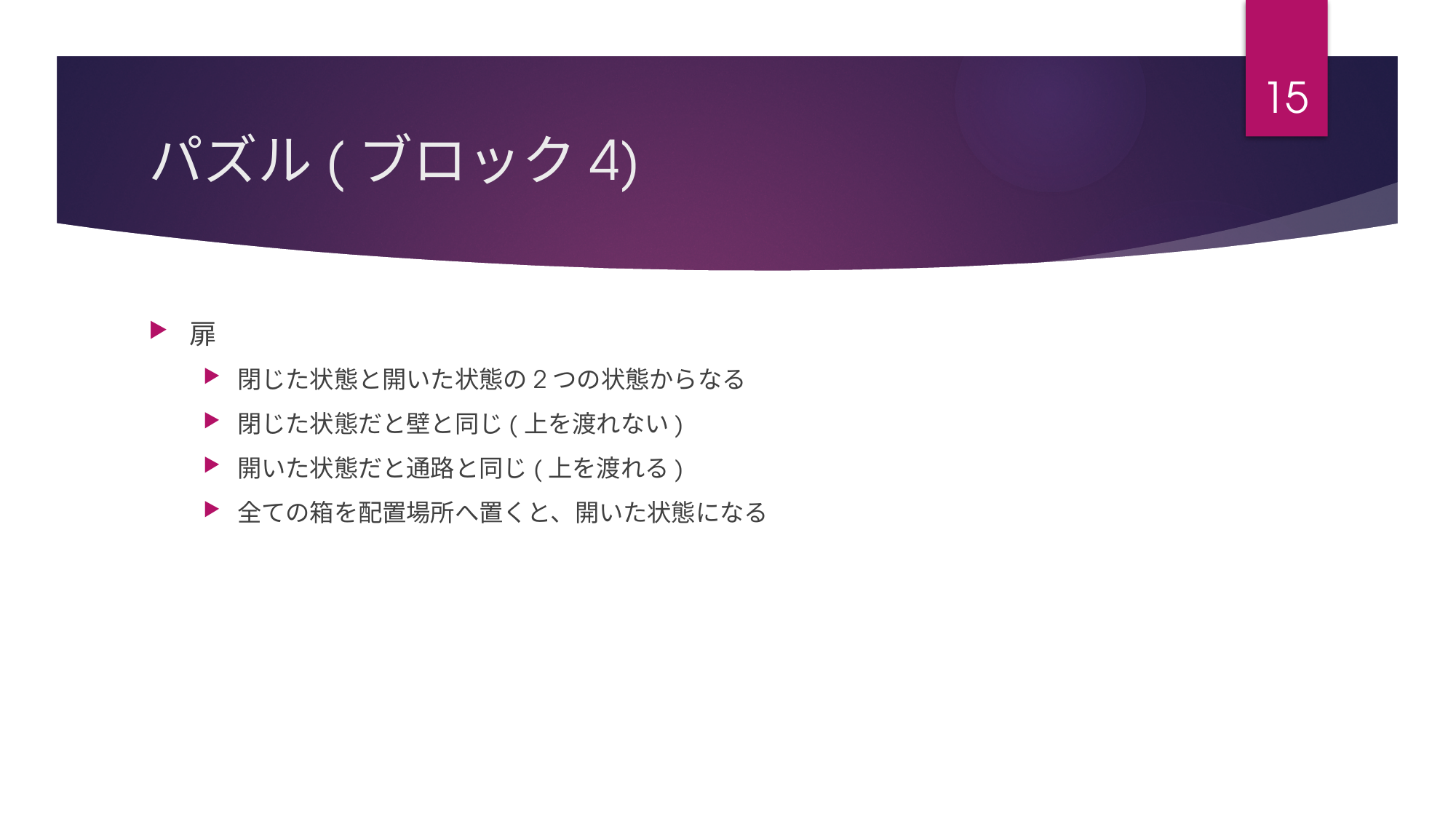

15
# パズル(ブロック4)
扉
閉じた状態と開いた状態の2つの状態からなる
閉じた状態だと壁と同じ(上を渡れない)
開いた状態だと通路と同じ(上を渡れる)
全ての箱を配置場所へ置くと、開いた状態になる